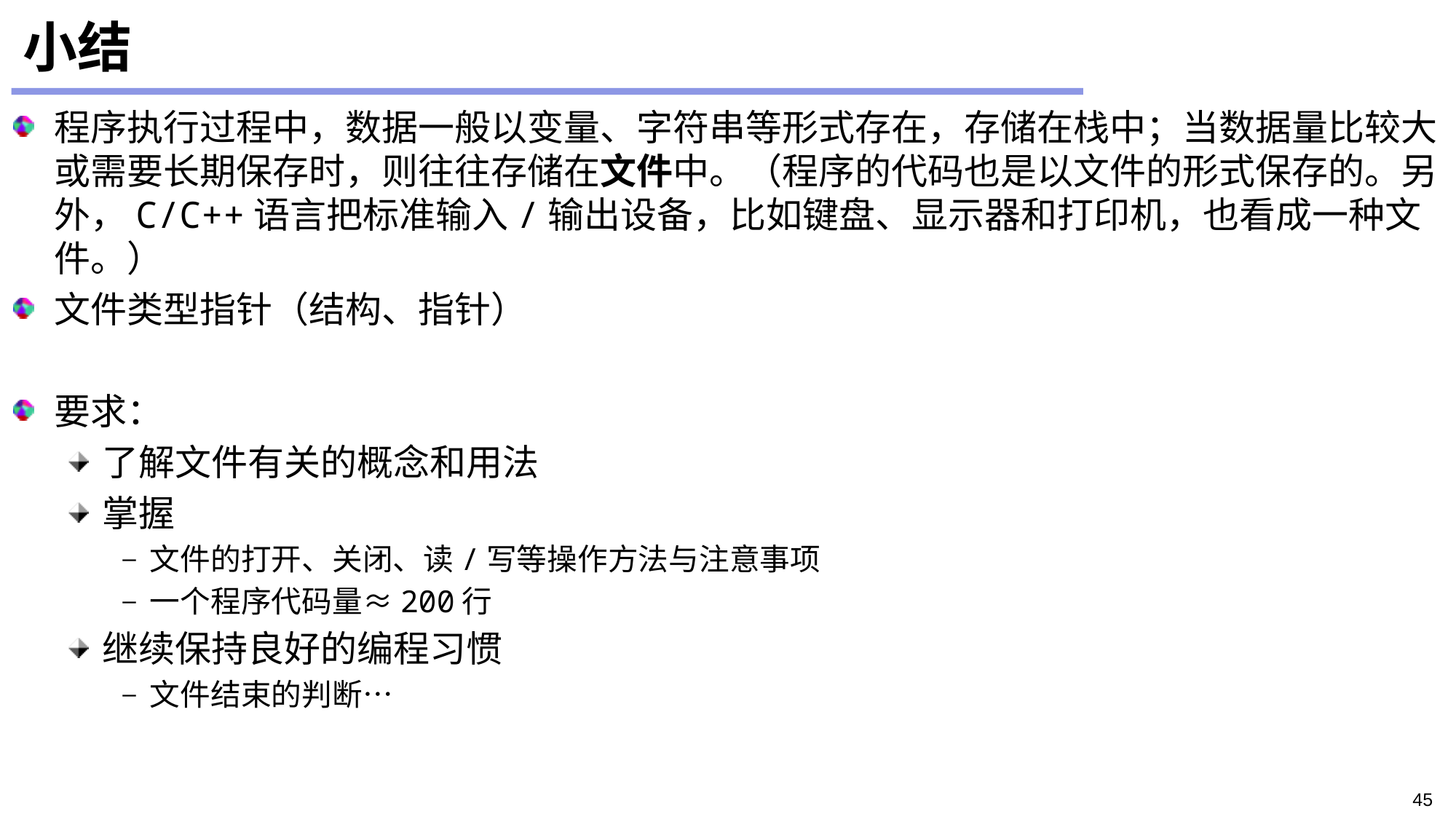

# 小结
程序执行过程中，数据一般以变量、字符串等形式存在，存储在栈中；当数据量比较大或需要长期保存时，则往往存储在文件中。（程序的代码也是以文件的形式保存的。另外，C/C++语言把标准输入/输出设备，比如键盘、显示器和打印机，也看成一种文件。）
文件类型指针（结构、指针）

要求：
了解文件有关的概念和用法
掌握
文件的打开、关闭、读/写等操作方法与注意事项
一个程序代码量≈200行
继续保持良好的编程习惯
文件结束的判断…
45